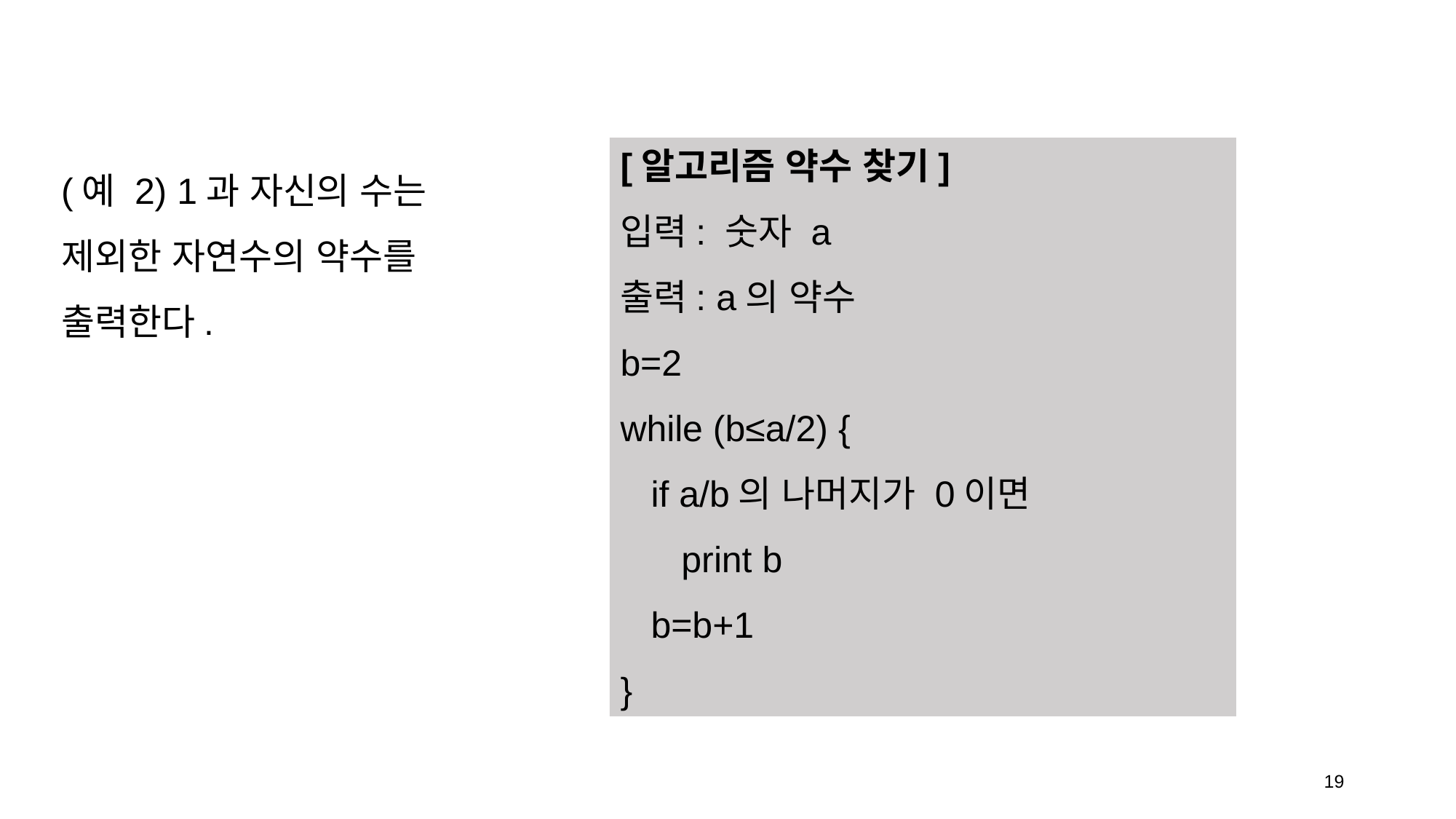

[알고리즘 약수 찾기]
입력: 숫자 a
출력: a의 약수
b=2
while (b≤a/2) {
   if a/b의 나머지가 0이면
      print b
   b=b+1
}
(예 2) 1과 자신의 수는 제외한 자연수의 약수를 출력한다.
19